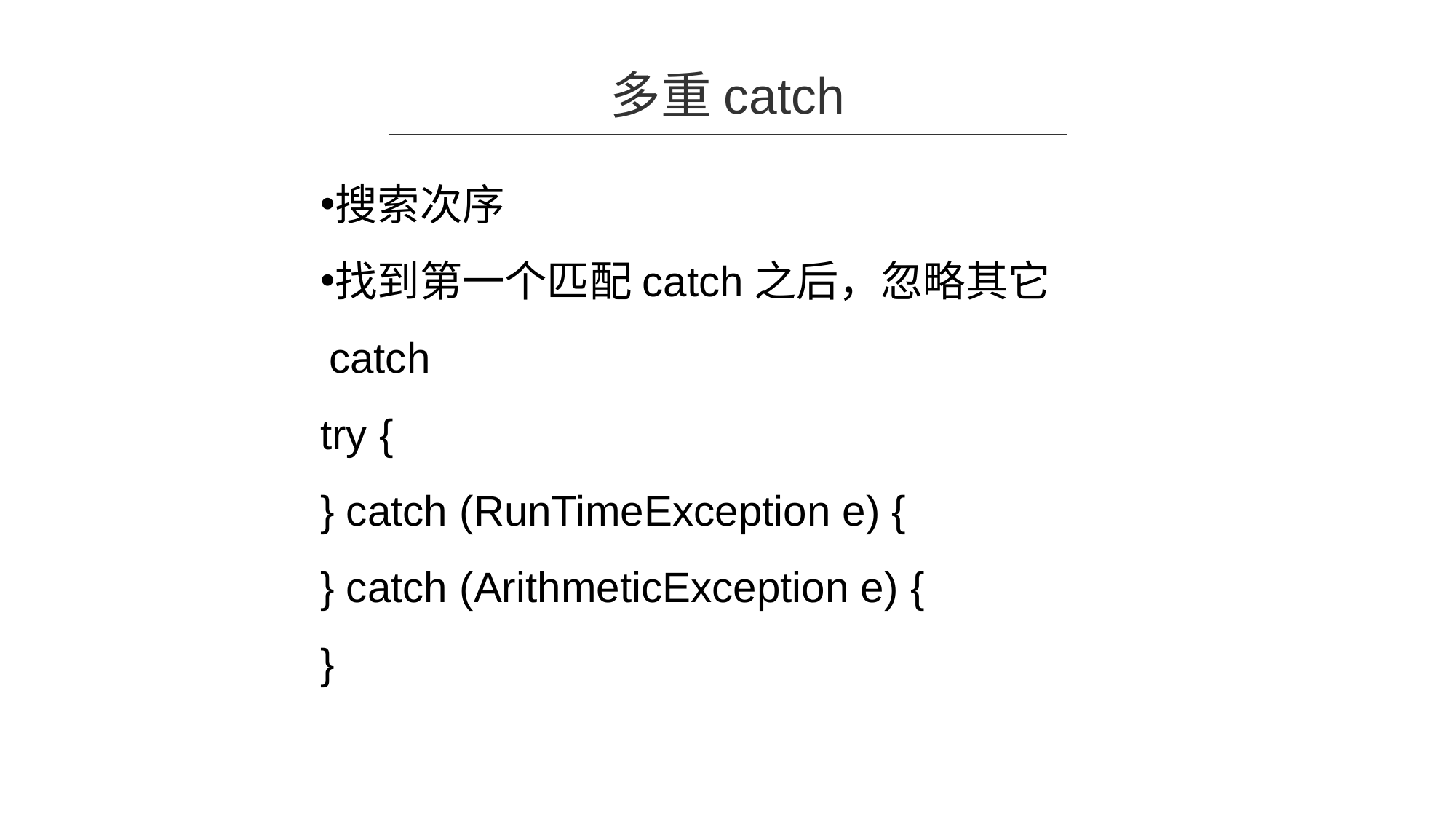

多重catch
搜索次序
找到第一个匹配catch之后，忽略其它catch
try {
} catch (RunTimeException e) {
} catch (ArithmeticException e) {
}